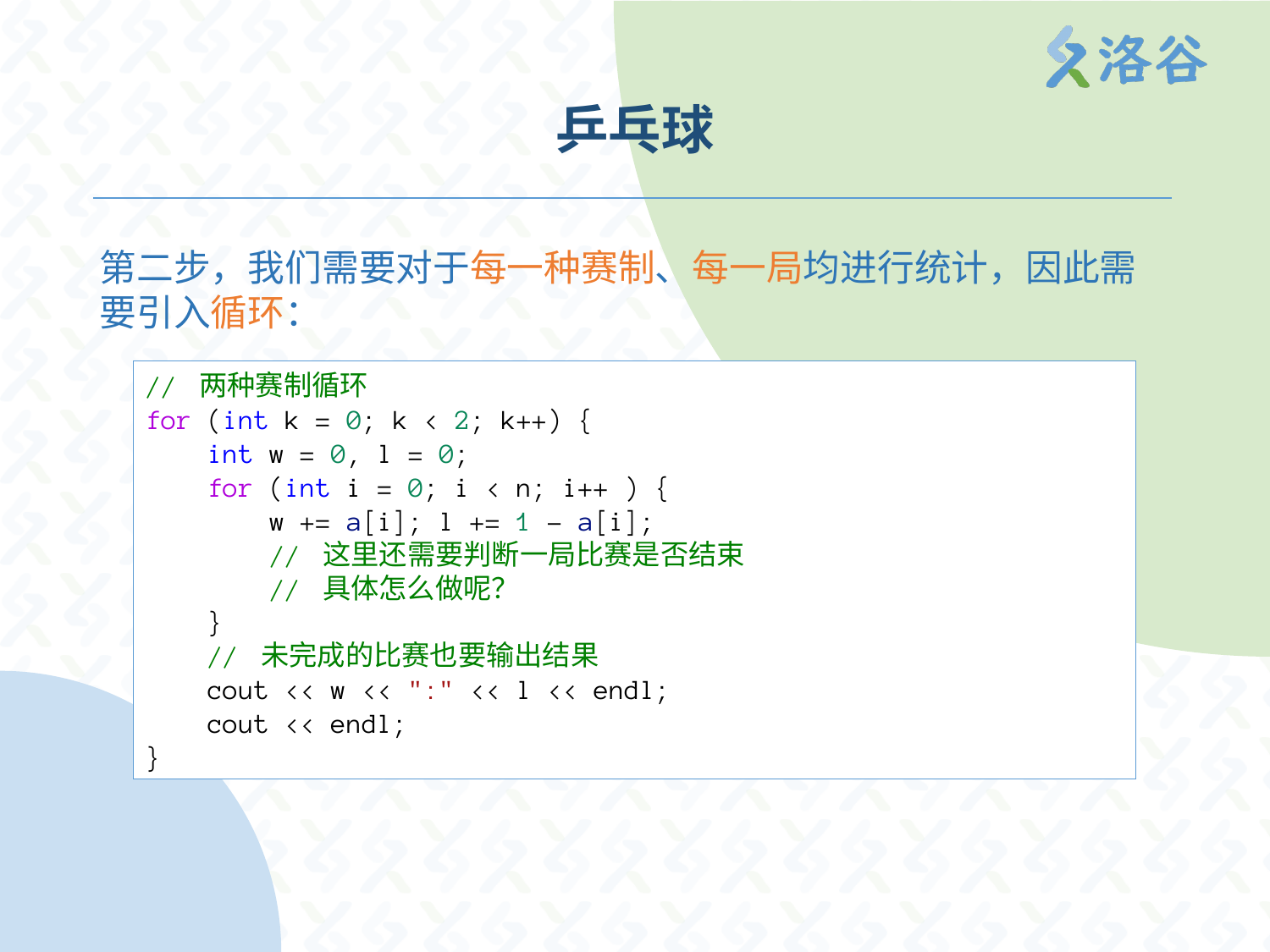

# 乒乓球
第二步，我们需要对于每一种赛制、每一局均进行统计，因此需要引入循环：
// 两种赛制循环
for (int k = 0; k < 2; k++) {
    int w = 0, l = 0;
    for (int i = 0; i < n; i++ ) {
        w += a[i]; l += 1 - a[i];
        // 这里还需要判断一局比赛是否结束
        // 具体怎么做呢？
    }
    // 未完成的比赛也要输出结果
    cout << w << ":" << l << endl;
    cout << endl;
}